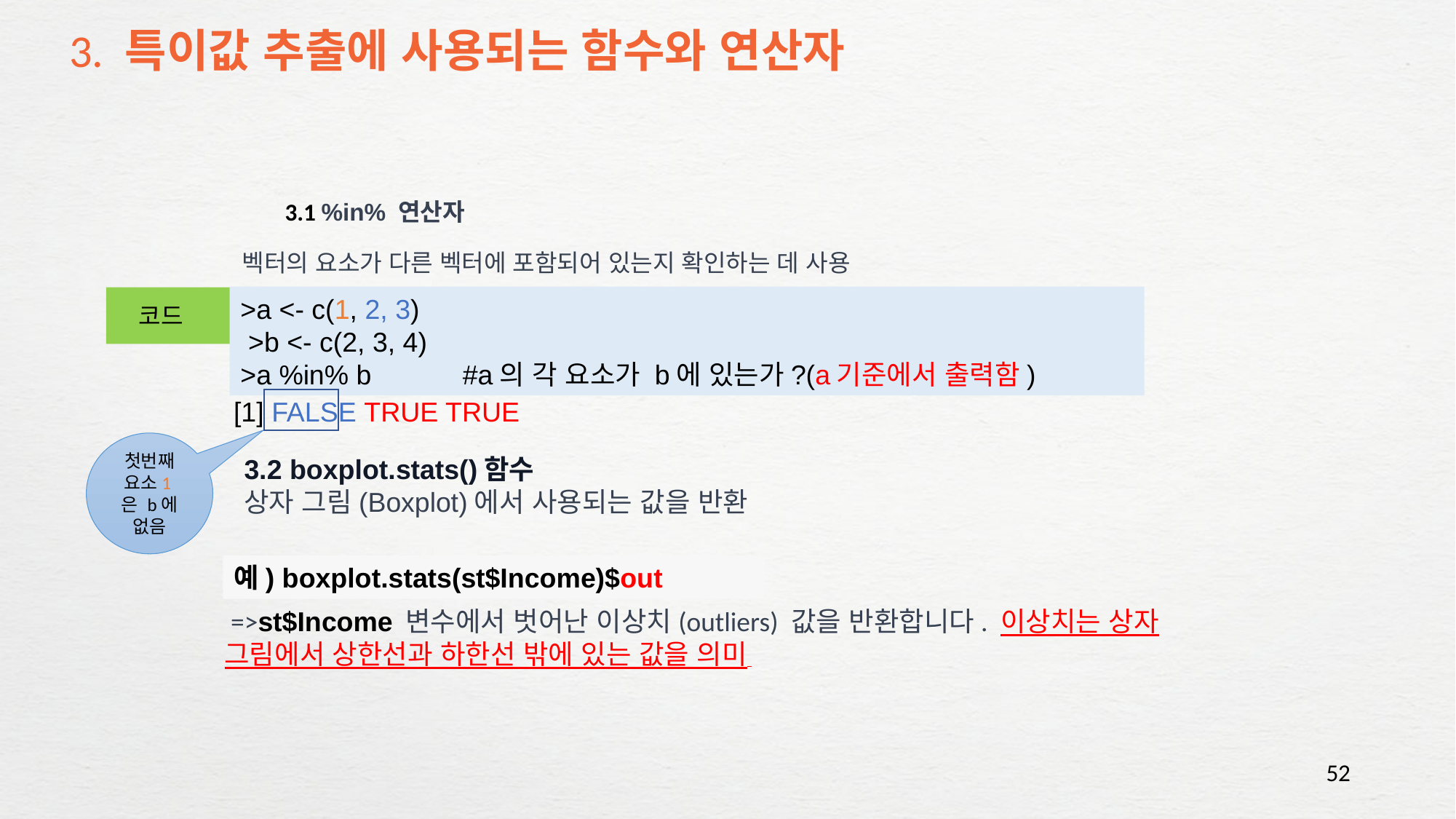

# 3. 특이값 추출에 사용되는 함수와 연산자

	3.1 %in% 연산자
         벡터의 요소가 다른 벡터에 포함되어 있는지 확인하는 데 사용

>a <- c(1, 2, 3)
 >b <- c(2, 3, 4)
>a %in% b            #a의 각 요소가 b에 있는가?(a기준에서 출력함)

코드
[1] FALSE TRUE TRUE

첫번째 요소1은 b에 없음
3.2 boxplot.stats()함수
상자 그림(Boxplot)에서 사용되는 값을 반환
예) boxplot.stats(st$Income)$out
 =>st$Income 변수에서 벗어난 이상치(outliers) 값을 반환합니다. 이상치는 상자 그림에서 상한선과 하한선 밖에 있는 값을 의미
52